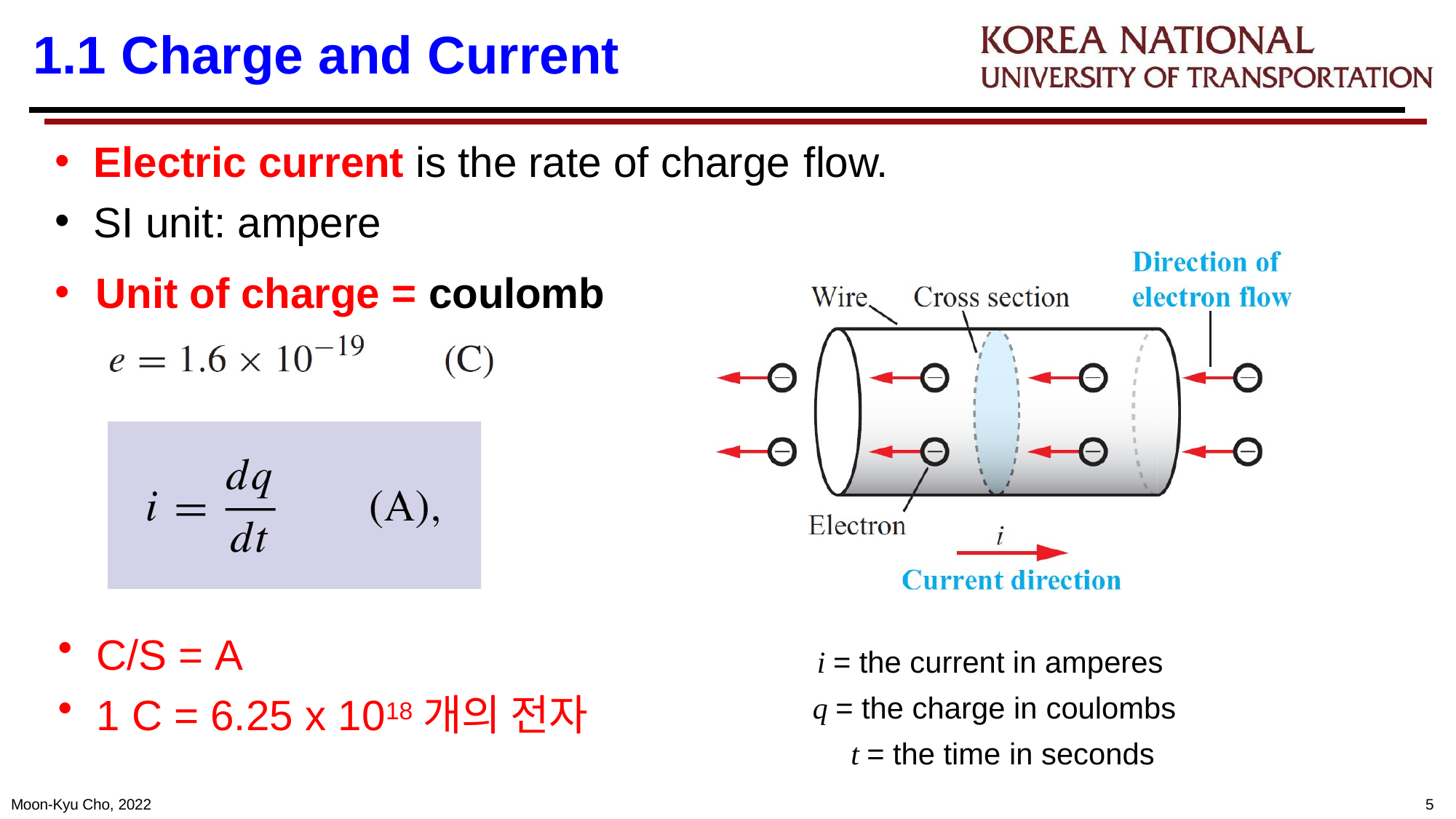

# 1.1 Charge and Current
Electric current is the rate of charge flow.
SI unit: ampere
Unit of charge = coulomb

C/S = A
1 C = 6.25 x 1018개의 전자
i = the current in amperes  q = the charge in coulombs   t = the time in seconds
Moon-Kyu Cho, 2022
5